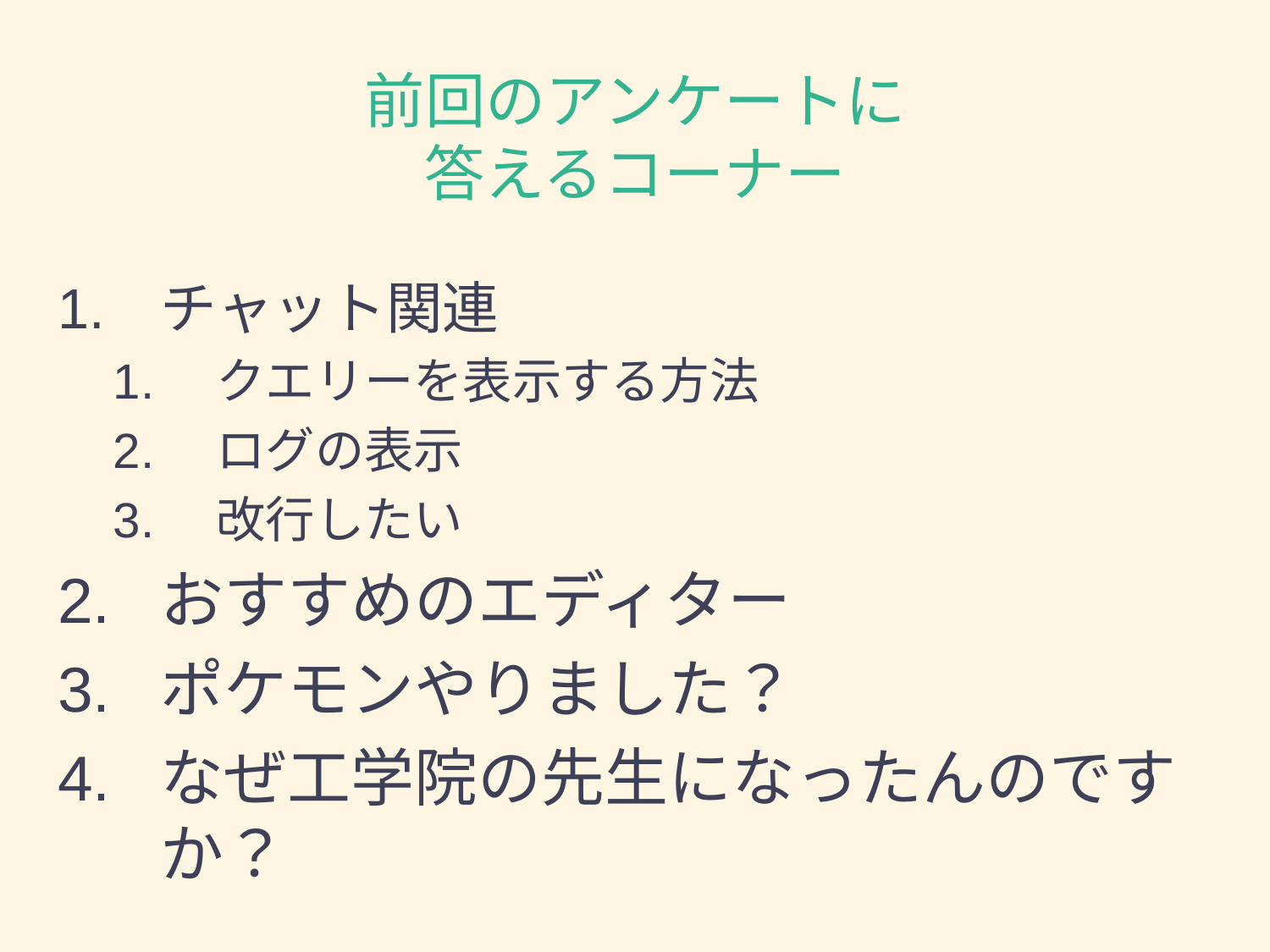

# 前回のアンケートに 答えるコーナー
チャット関連
クエリーを表示する方法
ログの表示
改行したい
おすすめのエディター
ポケモンやりました？
なぜ工学院の先生になったんのですか？